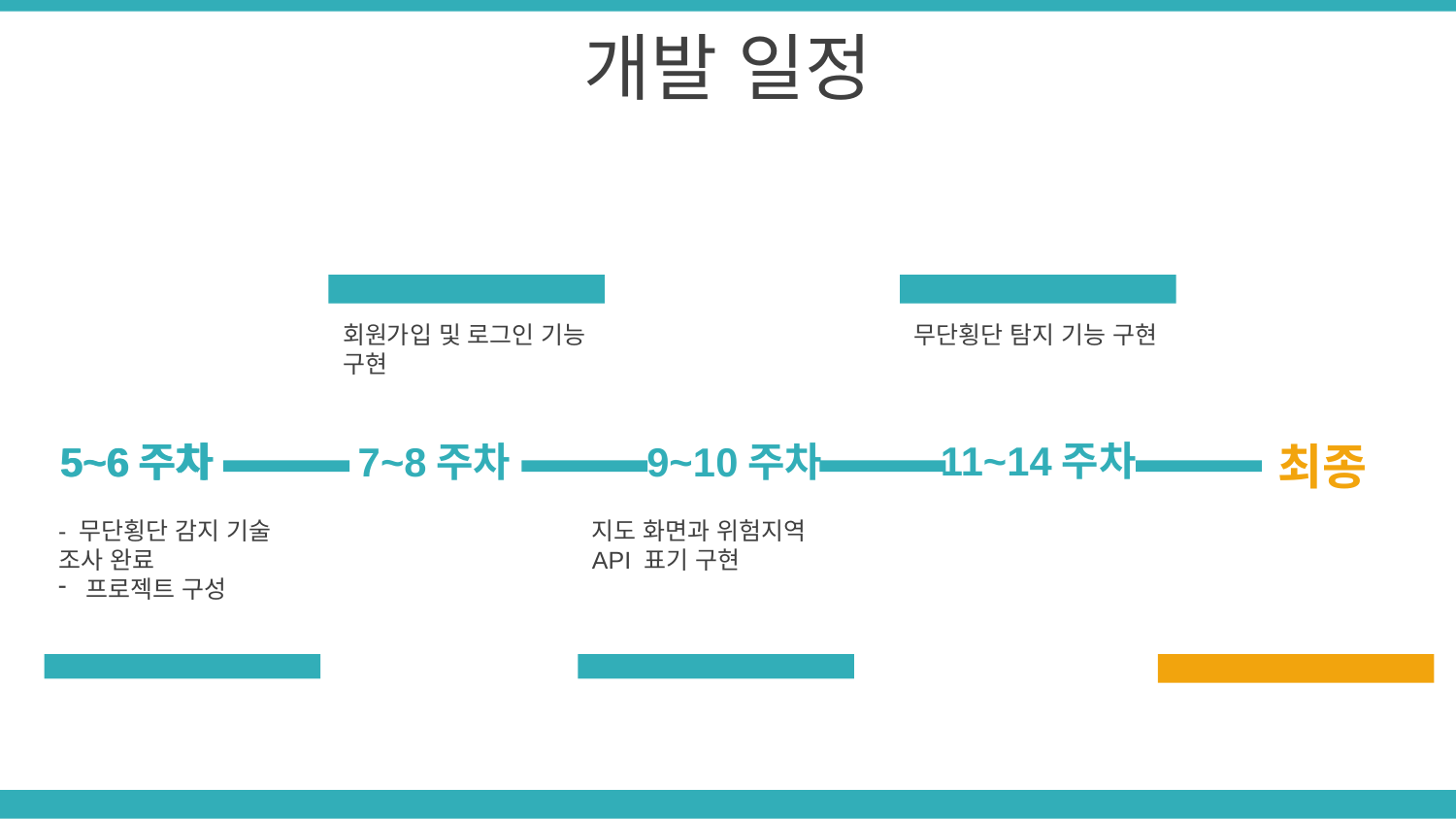

개발 일정

회원가입 및 로그인 기능 구현

무단횡단 탐지 기능 구현
11~14주차
최종
5~6주차
5~6주차
7~8주차
9~10주차

- 무단횡단 감지 기술 조사 완료
프로젝트 구성

지도 화면과 위험지역 API 표기 구현